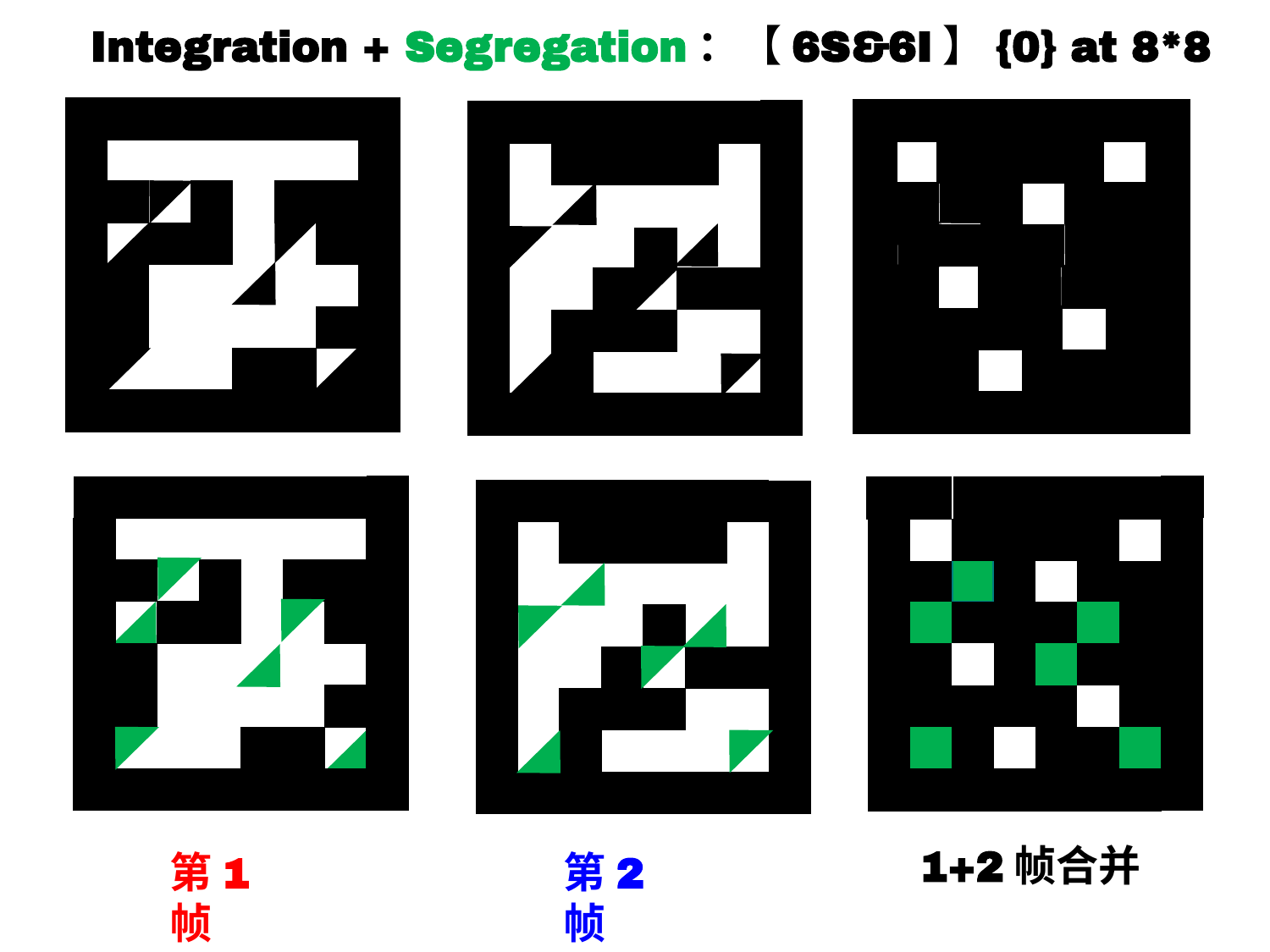

Integration + Segregation：【6S&6I】{0} at 8*8

1+2帧合并
第1帧
第2帧